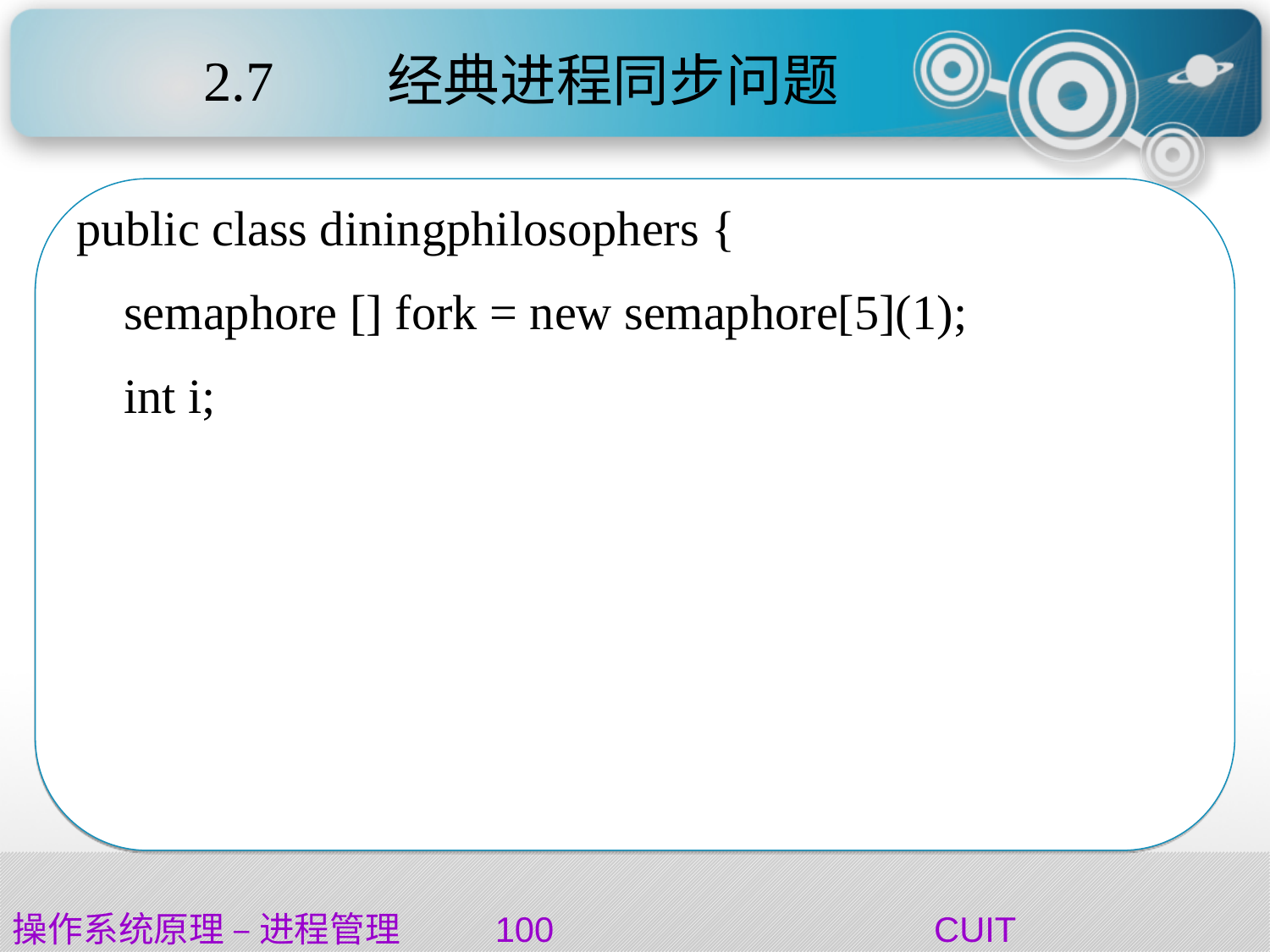

# 2.7       经典进程同步问题
public class diningphilosophers {
	semaphore [] fork = new semaphore[5](1);
	int i;